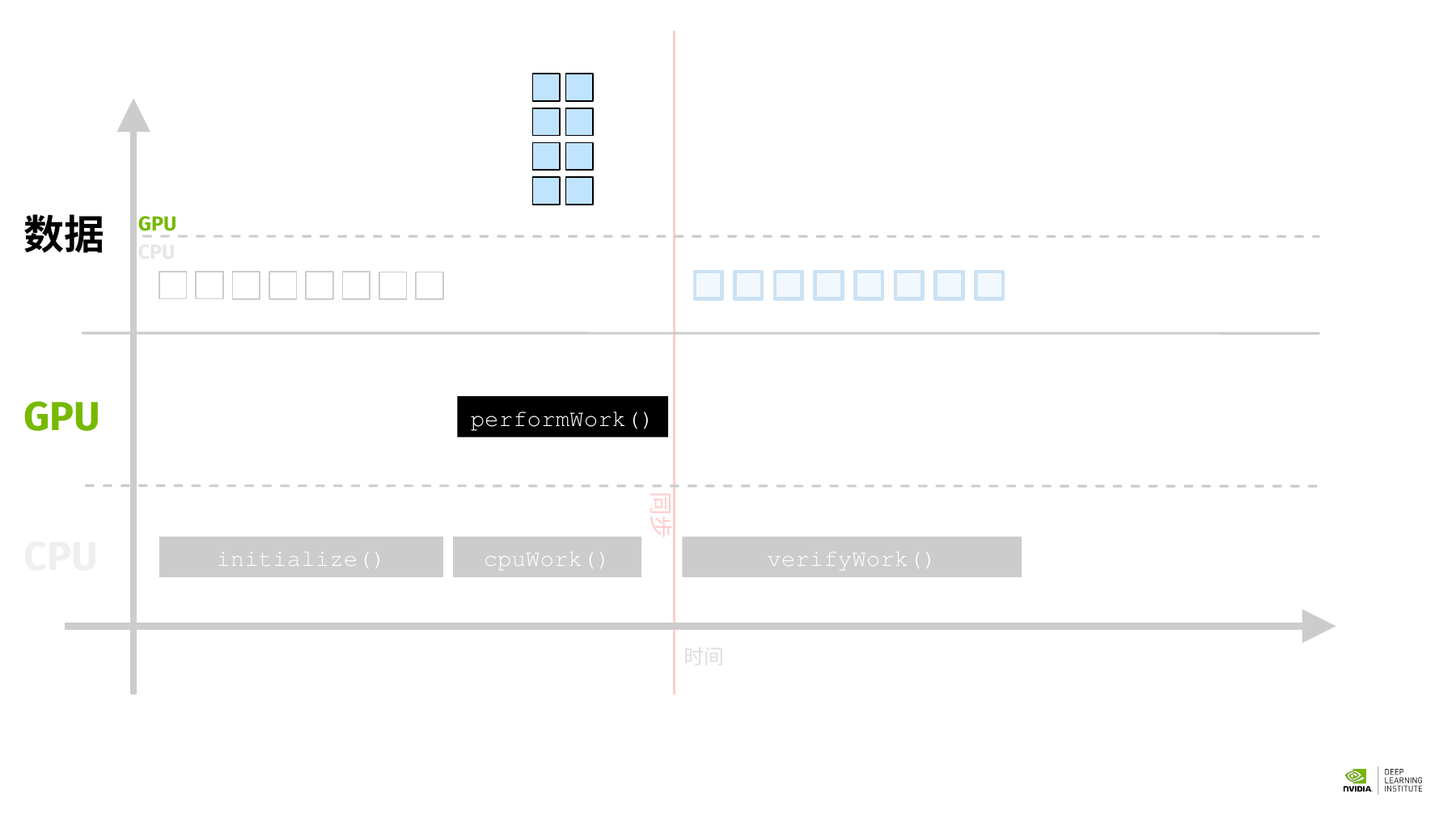

同步

GPU
数据
CPU

GPU
performWork()
CPU
initialize()
cpuWork()
verifyWork()
时间